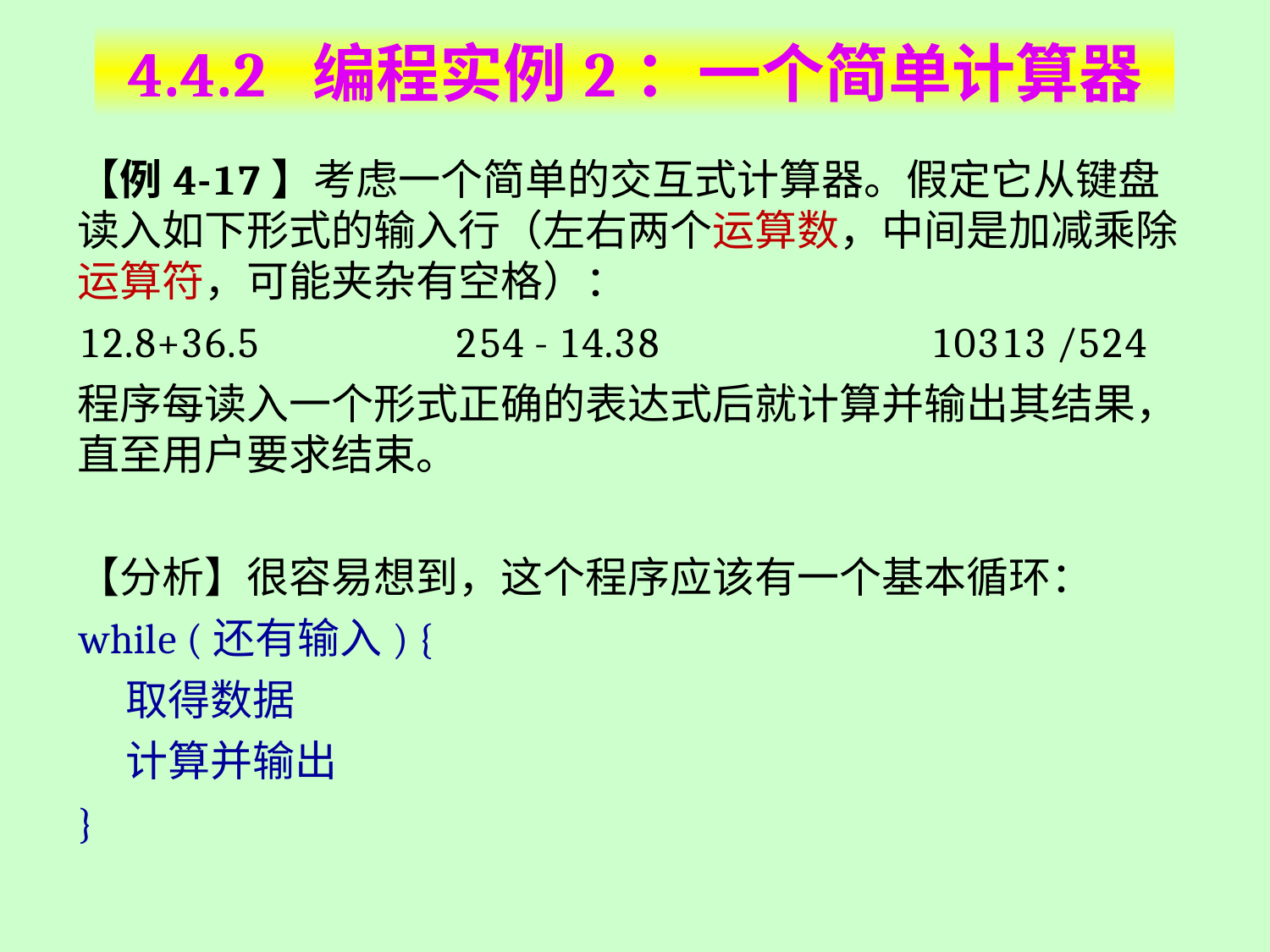

# 4.4.2  编程实例2：一个简单计算器
【例4-17】考虑一个简单的交互式计算器。假定它从键盘读入如下形式的输入行（左右两个运算数，中间是加减乘除运算符，可能夹杂有空格）：
12.8+36.5                     254 - 14.38                             10313 /524
程序每读入一个形式正确的表达式后就计算并输出其结果，直至用户要求结束。

【分析】很容易想到，这个程序应该有一个基本循环：
while (还有输入) {
    取得数据
    计算并输出
}
102